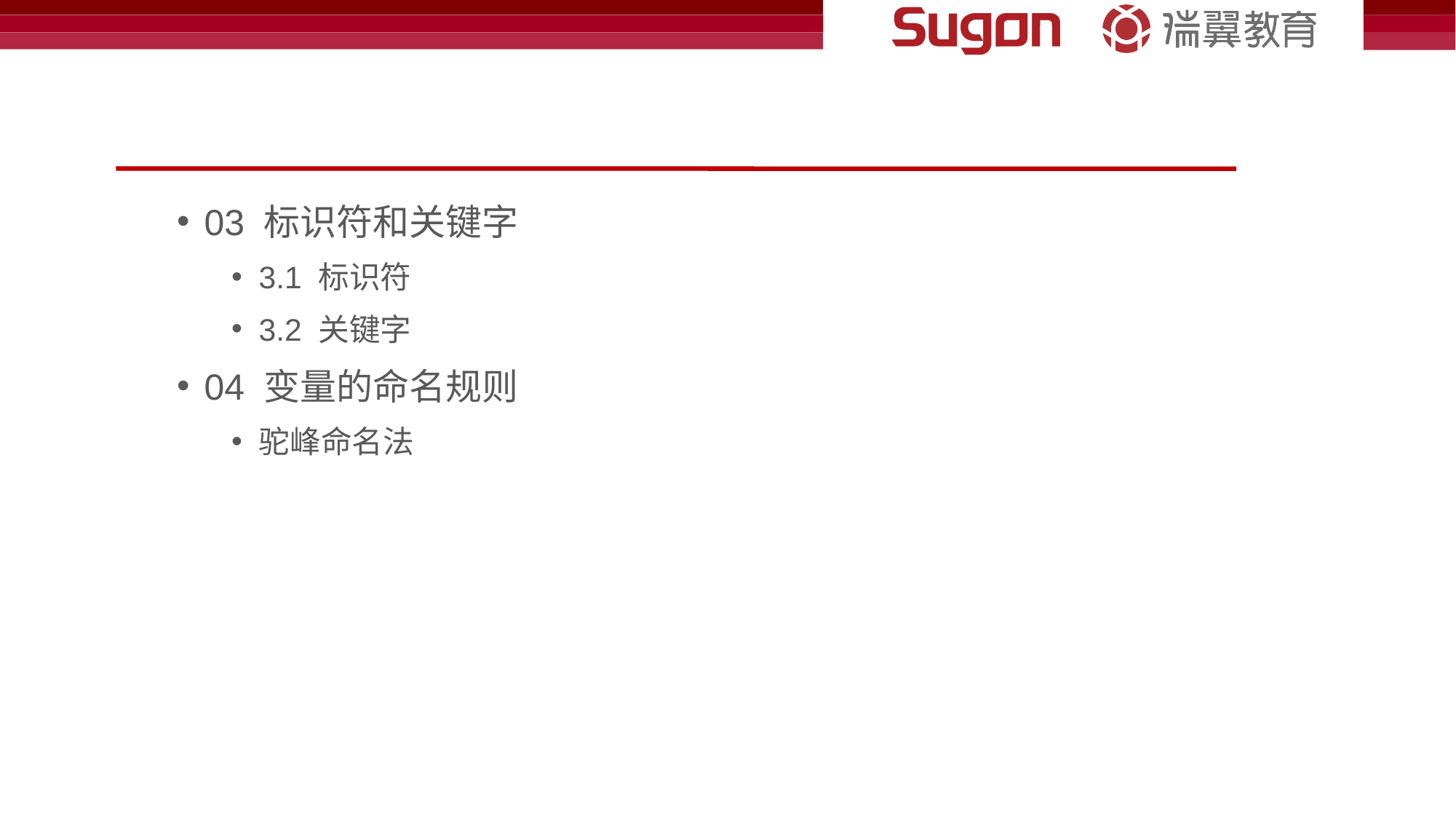

#
03 标识符和关键字
3.1 标识符
3.2 关键字
04 变量的命名规则
驼峰命名法